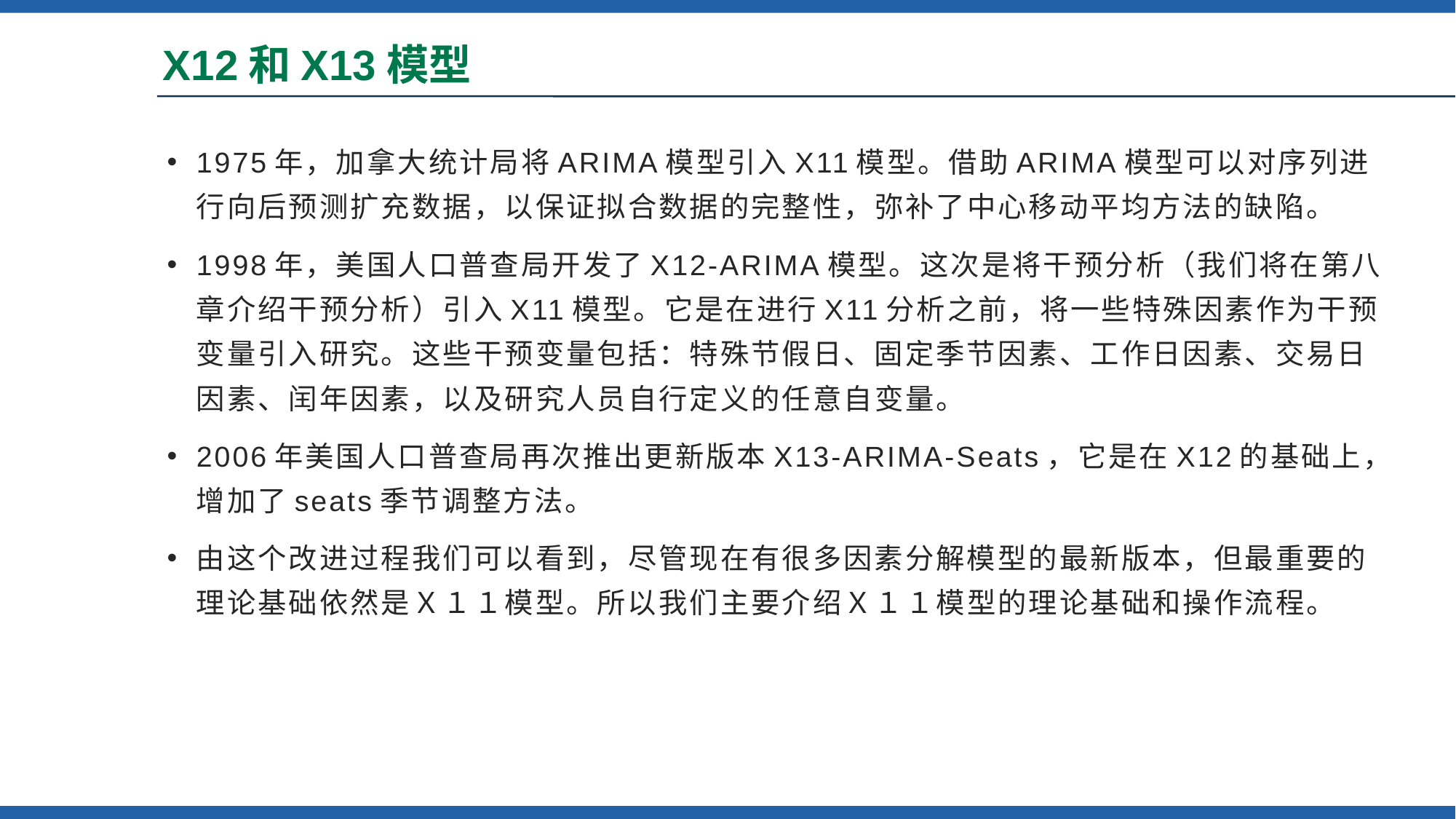

# X12和X13模型
1975年，加拿大统计局将ARIMA模型引入X11模型。借助ARIMA模型可以对序列进行向后预测扩充数据，以保证拟合数据的完整性，弥补了中心移动平均方法的缺陷。
1998年，美国人口普查局开发了X12-ARIMA模型。这次是将干预分析（我们将在第八章介绍干预分析）引入X11模型。它是在进行X11分析之前，将一些特殊因素作为干预变量引入研究。这些干预变量包括：特殊节假日、固定季节因素、工作日因素、交易日因素、闰年因素，以及研究人员自行定义的任意自变量。
2006年美国人口普查局再次推出更新版本X13-ARIMA-Seats，它是在X12的基础上，增加了seats季节调整方法。
由这个改进过程我们可以看到，尽管现在有很多因素分解模型的最新版本，但最重要的理论基础依然是Ｘ１１模型。所以我们主要介绍Ｘ１１模型的理论基础和操作流程。